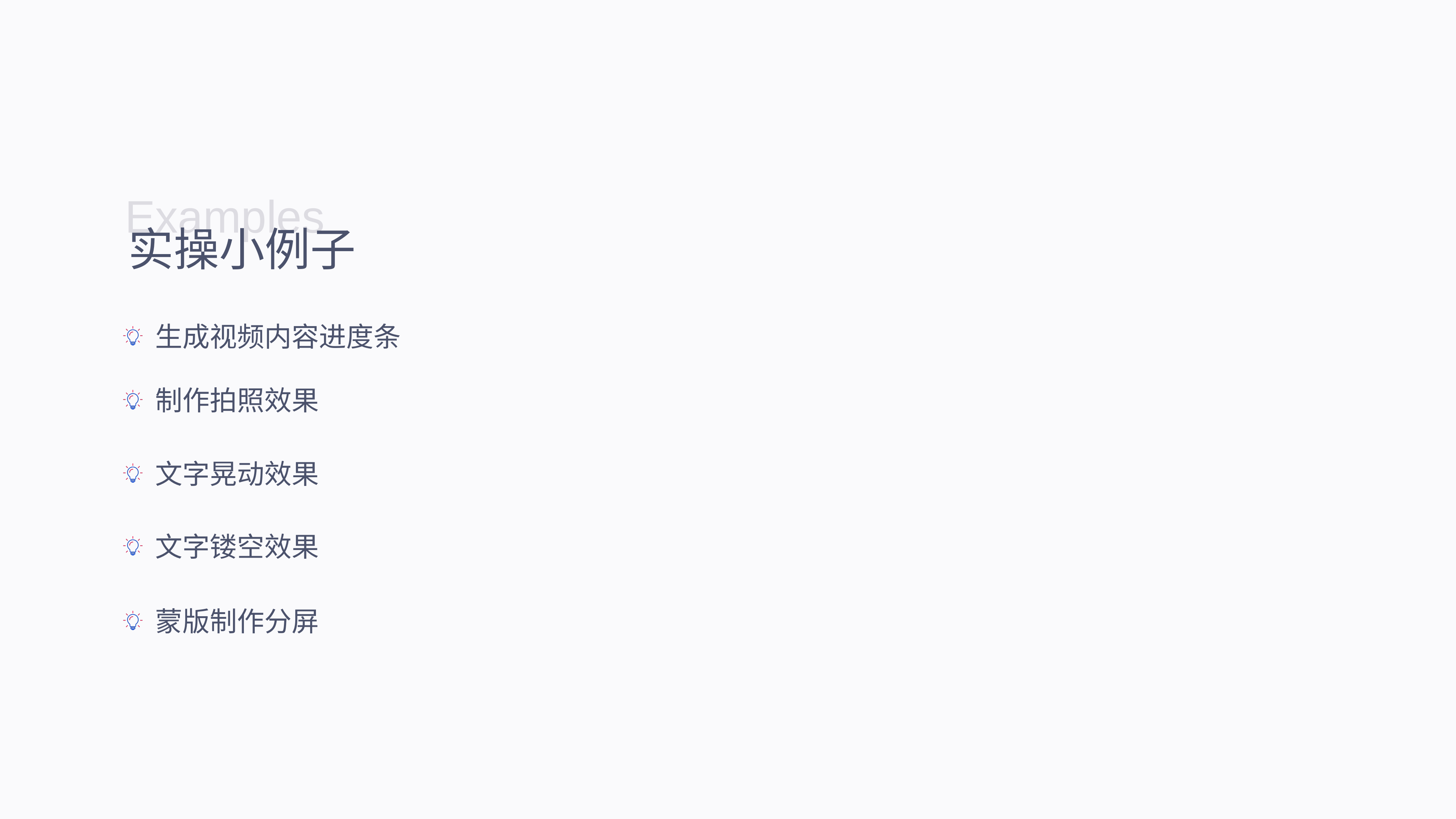

Examples
实操小例子
 生成视频内容进度条
 制作拍照效果
 文字晃动效果
 文字镂空效果
 蒙版制作分屏